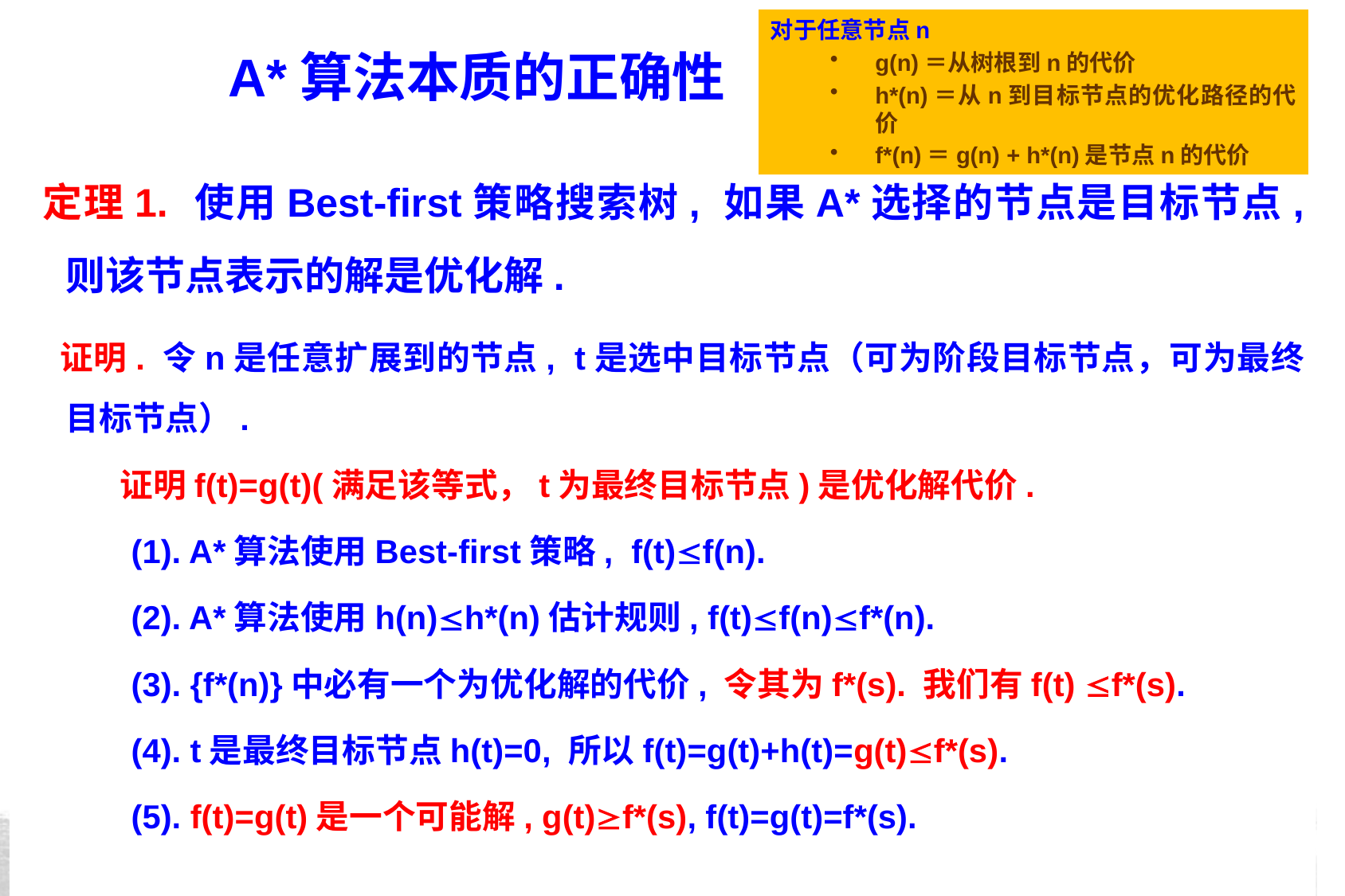

对于任意节点n
g(n)＝从树根到n的代价
h*(n)＝从n到目标节点的优化路径的代价
f*(n)＝g(n) + h*(n)是节点n的代价
A*算法本质的正确性
 定理1. 使用Best-first策略搜索树, 如果A*选择的节点是目标节点, 则该节点表示的解是优化解.
   证明. 令n是任意扩展到的节点,  t是选中目标节点（可为阶段目标节点，可为最终目标节点）.
            证明f(t)=g(t)(满足该等式，t为最终目标节点)是优化解代价.
            (1). A*算法使用Best-first策略,  f(t)≤f(n).
            (2). A*算法使用h(n)≤h*(n)估计规则, f(t)≤f(n)≤f*(n).
            (3). {f*(n)}中必有一个为优化解的代价, 令其为f*(s). 我们有f(t) ≤f*(s).
            (4). t是最终目标节点h(t)=0, 所以f(t)=g(t)+h(t)=g(t)≤f*(s).
            (5). f(t)=g(t)是一个可能解, g(t)≥f*(s), f(t)=g(t)=f*(s).